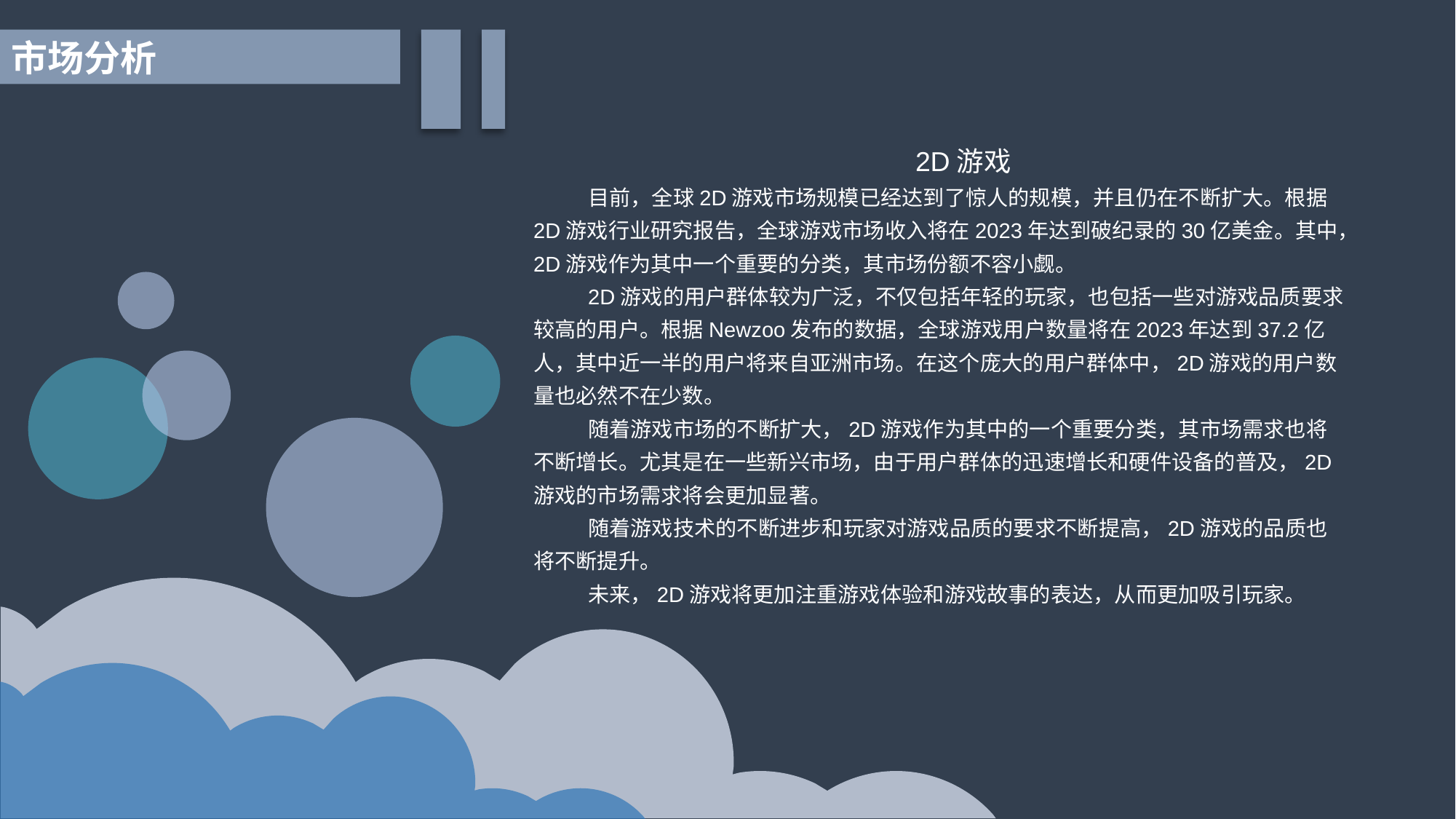

市场分析

2D游戏
目前，全球2D游戏市场规模已经达到了惊人的规模，并且仍在不断扩大。根据2D游戏行业研究报告，全球游戏市场收入将在2023年达到破纪录的30亿美金。其中，2D游戏作为其中一个重要的分类，其市场份额不容小觑。
2D游戏的用户群体较为广泛，不仅包括年轻的玩家，也包括一些对游戏品质要求较高的用户。根据Newzoo发布的数据，全球游戏用户数量将在2023年达到37.2亿人，其中近一半的用户将来自亚洲市场。在这个庞大的用户群体中，2D游戏的用户数量也必然不在少数。
随着游戏市场的不断扩大，2D游戏作为其中的一个重要分类，其市场需求也将不断增长。尤其是在一些新兴市场，由于用户群体的迅速增长和硬件设备的普及，2D游戏的市场需求将会更加显著。
随着游戏技术的不断进步和玩家对游戏品质的要求不断提高，2D游戏的品质也将不断提升。
未来，2D游戏将更加注重游戏体验和游戏故事的表达，从而更加吸引玩家。